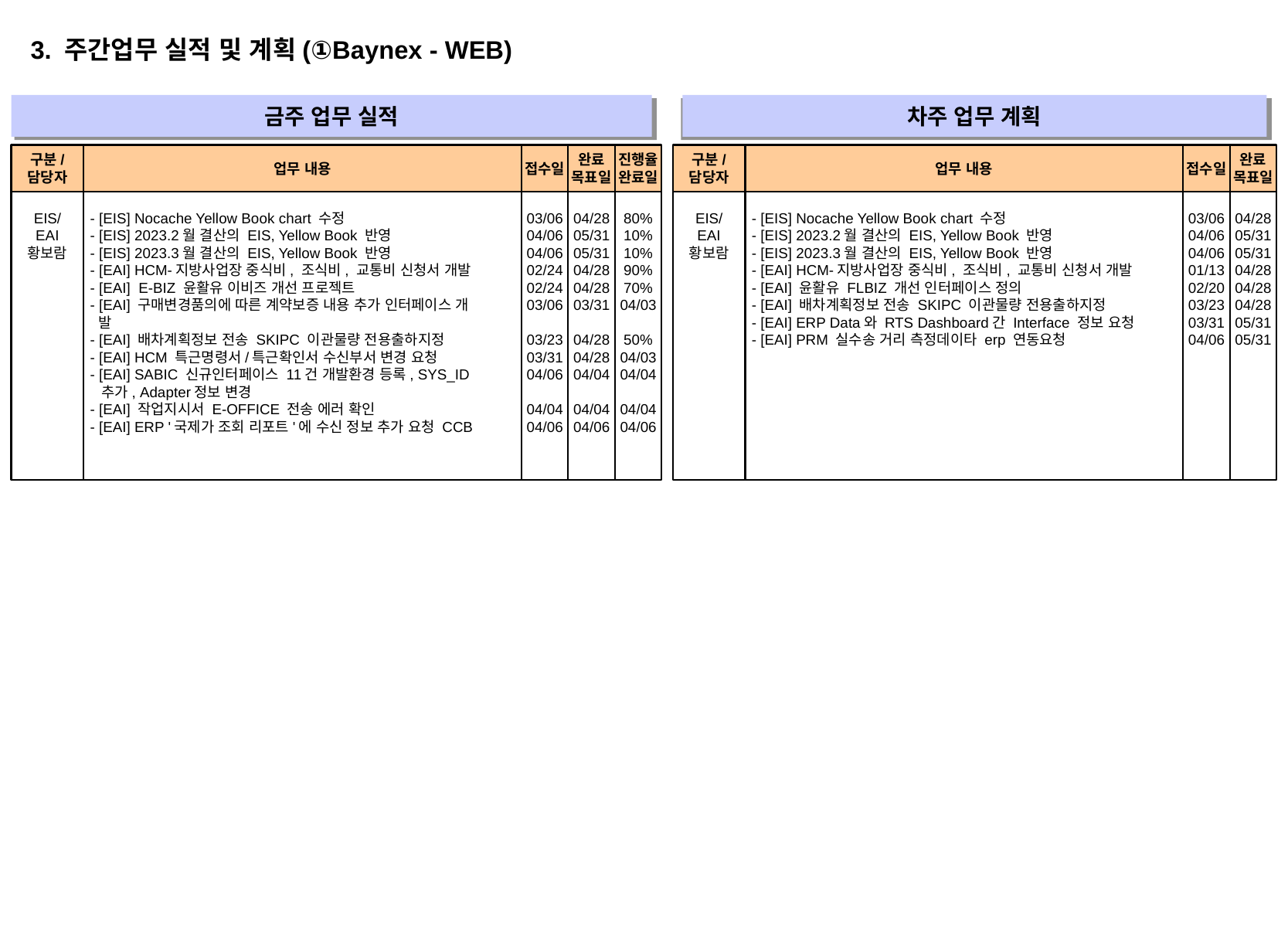

3. 주간업무 실적 및 계획(①Baynex - WEB)
금주 업무 실적
차주 업무 계획
" "
" "
구분/
담당자
업무 내용
접수일
완료
목표일
진행율
완료일
구분/
담당자
업무 내용
접수일
완료
목표일
EIS/
EAI
황보람

- [EIS] Nocache Yellow Book chart 수정
- [EIS] 2023.2월 결산의 EIS, Yellow Book 반영
- [EIS] 2023.3월 결산의 EIS, Yellow Book 반영
- [EAI] HCM-지방사업장 중식비, 조식비, 교통비 신청서 개발
- [EAI]  E-BIZ 윤활유 이비즈 개선 프로젝트
- [EAI] 구매변경품의에 따른 계약보증 내용 추가 인터페이스 개
  발
- [EAI] 배차계획정보 전송 SKIPC 이관물량 전용출하지정
- [EAI] HCM 특근명령서/특근확인서 수신부서 변경 요청
- [EAI] SABIC 신규인터페이스 11건 개발환경 등록, SYS_ID
  추가, Adapter정보 변경
- [EAI] 작업지시서 E-OFFICE 전송 에러 확인
- [EAI] ERP '국제가 조회 리포트'에 수신 정보 추가 요청 CCB
03/06
04/06
04/06
02/24
02/24
03/06
03/23
03/31
04/06
04/04
04/06
04/28
05/31
05/31
04/28
04/28
03/31
04/28
04/28
04/04
04/04
04/06
80%
10%
10%
90%
70%
04/03
50%
04/03
04/04
04/04
04/06
EIS/
EAI
황보람

- [EIS] Nocache Yellow Book chart 수정
- [EIS] 2023.2월 결산의 EIS, Yellow Book 반영
- [EIS] 2023.3월 결산의 EIS, Yellow Book 반영
- [EAI] HCM-지방사업장 중식비, 조식비, 교통비 신청서 개발
- [EAI] 윤활유 FLBIZ 개선 인터페이스 정의
- [EAI] 배차계획정보 전송 SKIPC 이관물량 전용출하지정
- [EAI] ERP Data와 RTS Dashboard간 Interface 정보 요청
- [EAI] PRM 실수송 거리 측정데이타 erp 연동요청
03/06
04/06
04/06
01/13
02/20
03/23
03/31
04/06
04/28
05/31
05/31
04/28
04/28
04/28
05/31
05/31